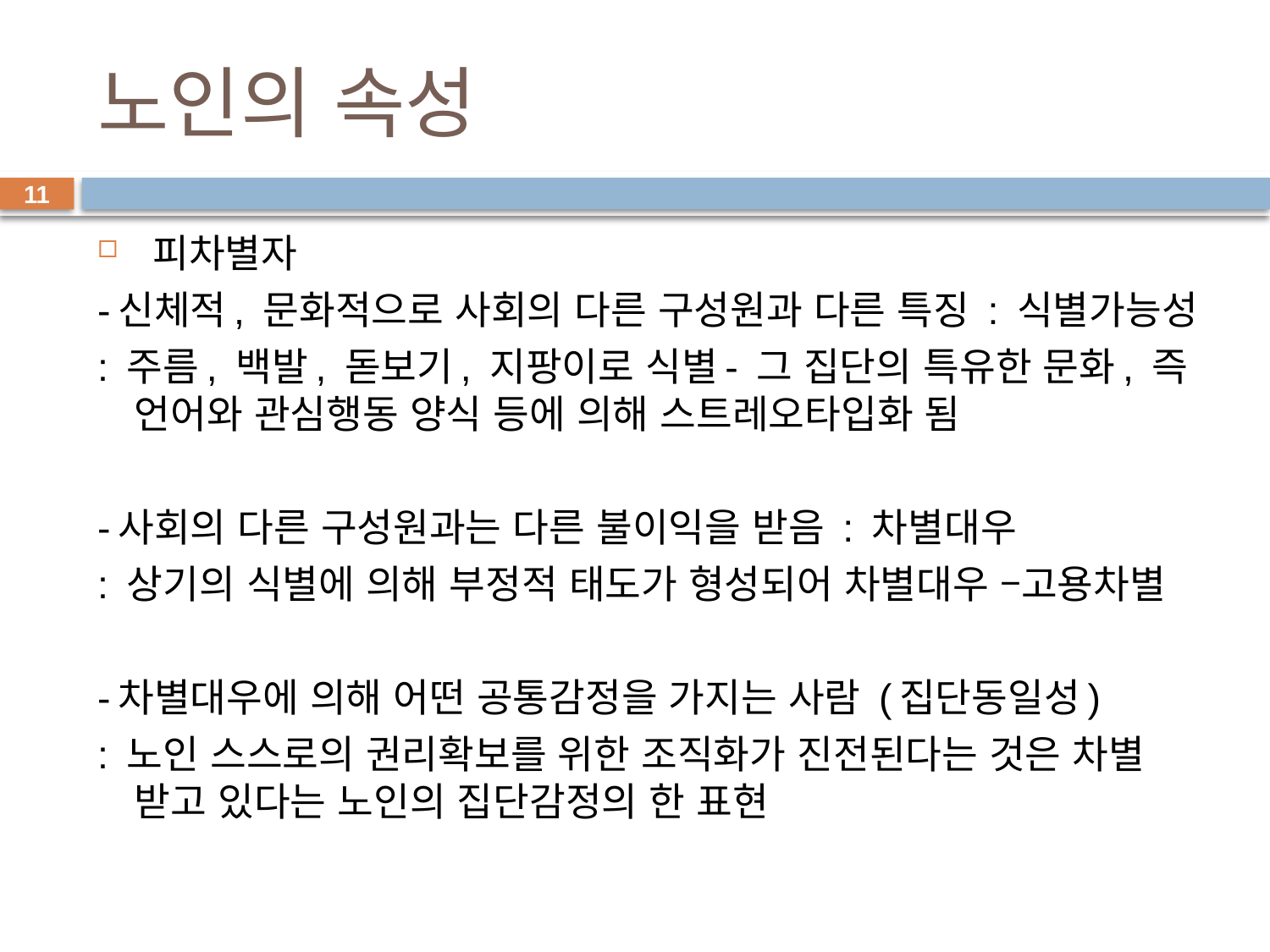

# 노인의 속성
11
 피차별자
-신체적, 문화적으로 사회의 다른 구성원과 다른 특징 : 식별가능성
: 주름, 백발, 돋보기, 지팡이로 식별- 그 집단의 특유한 문화, 즉 언어와 관심행동 양식 등에 의해 스트레오타입화 됨

-사회의 다른 구성원과는 다른 불이익을 받음 : 차별대우
: 상기의 식별에 의해 부정적 태도가 형성되어 차별대우 –고용차별

-차별대우에 의해 어떤 공통감정을 가지는 사람 (집단동일성)
: 노인 스스로의 권리확보를 위한 조직화가 진전된다는 것은 차별 받고 있다는 노인의 집단감정의 한 표현